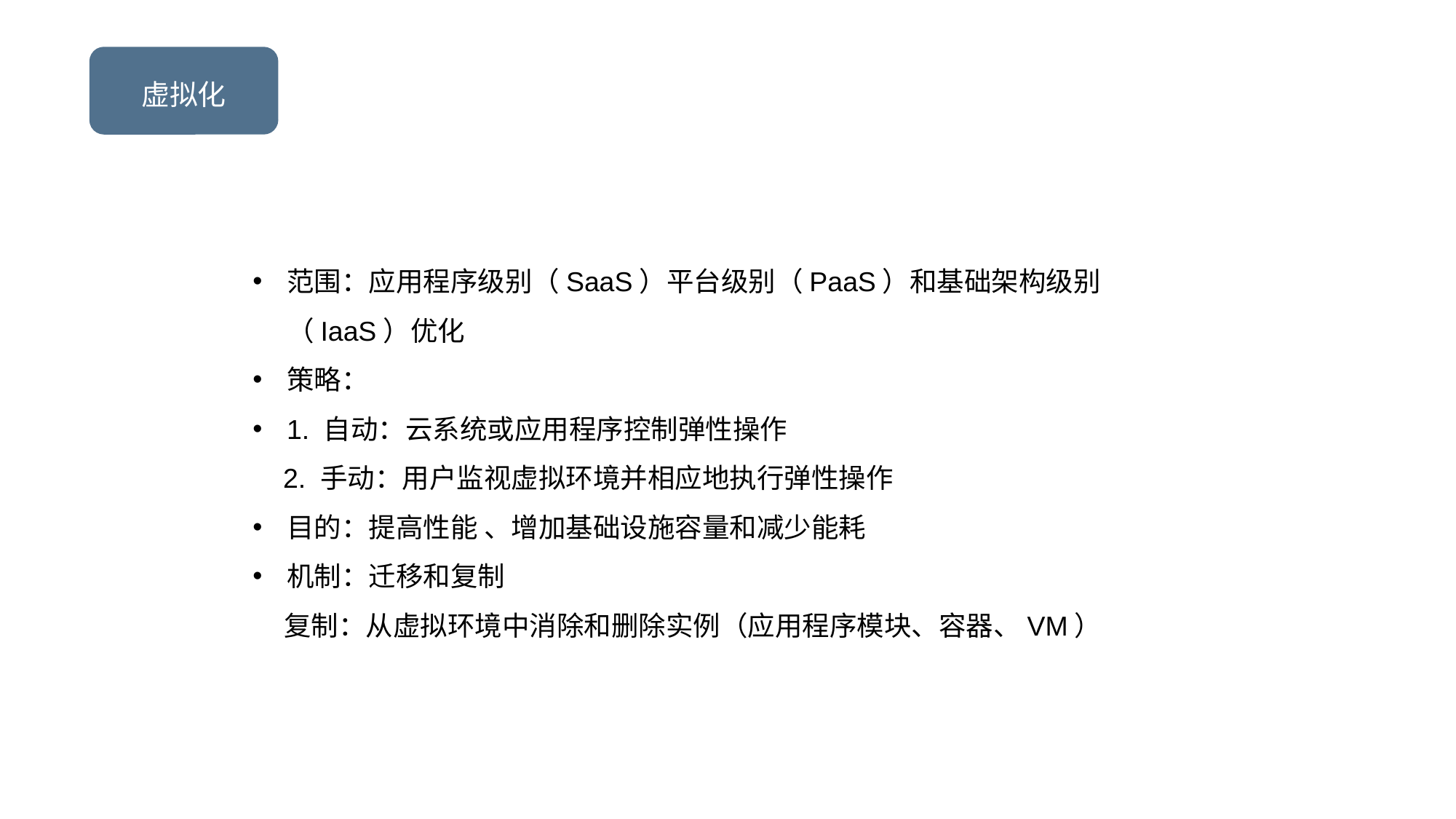

虚拟化
范围：应用程序级别（SaaS）平台级别（PaaS）和基础架构级别（IaaS）优化
策略：
1. 自动：云系统或应用程序控制弹性操作
    2. 手动：用户监视虚拟环境并相应地执行弹性操作
目的：提高性能 、增加基础设施容量和减少能耗
机制：迁移和复制
    复制：从虚拟环境中消除和删除实例（应用程序模块、容器、VM）